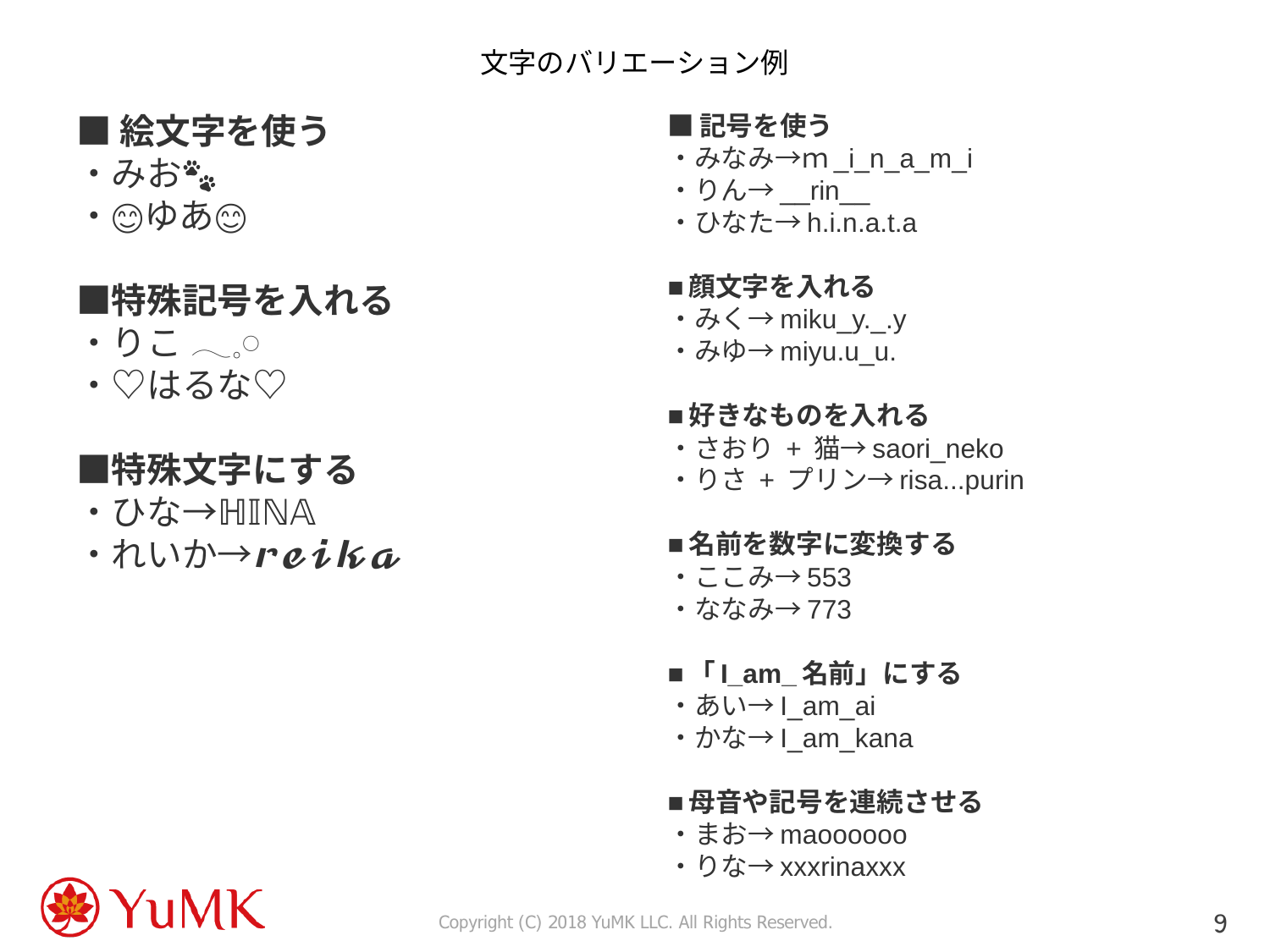

# 文字のバリエーション例
■絵文字を使う
・みお🐾
・😊ゆあ😊
■特殊記号を入れる
・りこ𓂃𓈒𓏸
・♡はるな♡
■特殊文字にする
・ひな→ℍ𝕀ℕ𝔸
・れいか→𝓻𝓮𝓲𝓴𝓪
■記号を使う
・みなみ→ｍ_i_n_a_m_i
・りん→__rin__
・ひなた→h.i.n.a.t.a
■顔文字を入れる
・みく→miku_y._.y
・みゆ→miyu.u_u.
■好きなものを入れる
・さおり + 猫→saori_neko
・りさ + プリン→risa...purin
■名前を数字に変換する
・ここみ→553
・ななみ→773
■「I_am_名前」にする
・あい→I_am_ai
・かな→I_am_kana
■母音や記号を連続させる
・まお→maoooooo
・りな→xxxrinaxxx
9